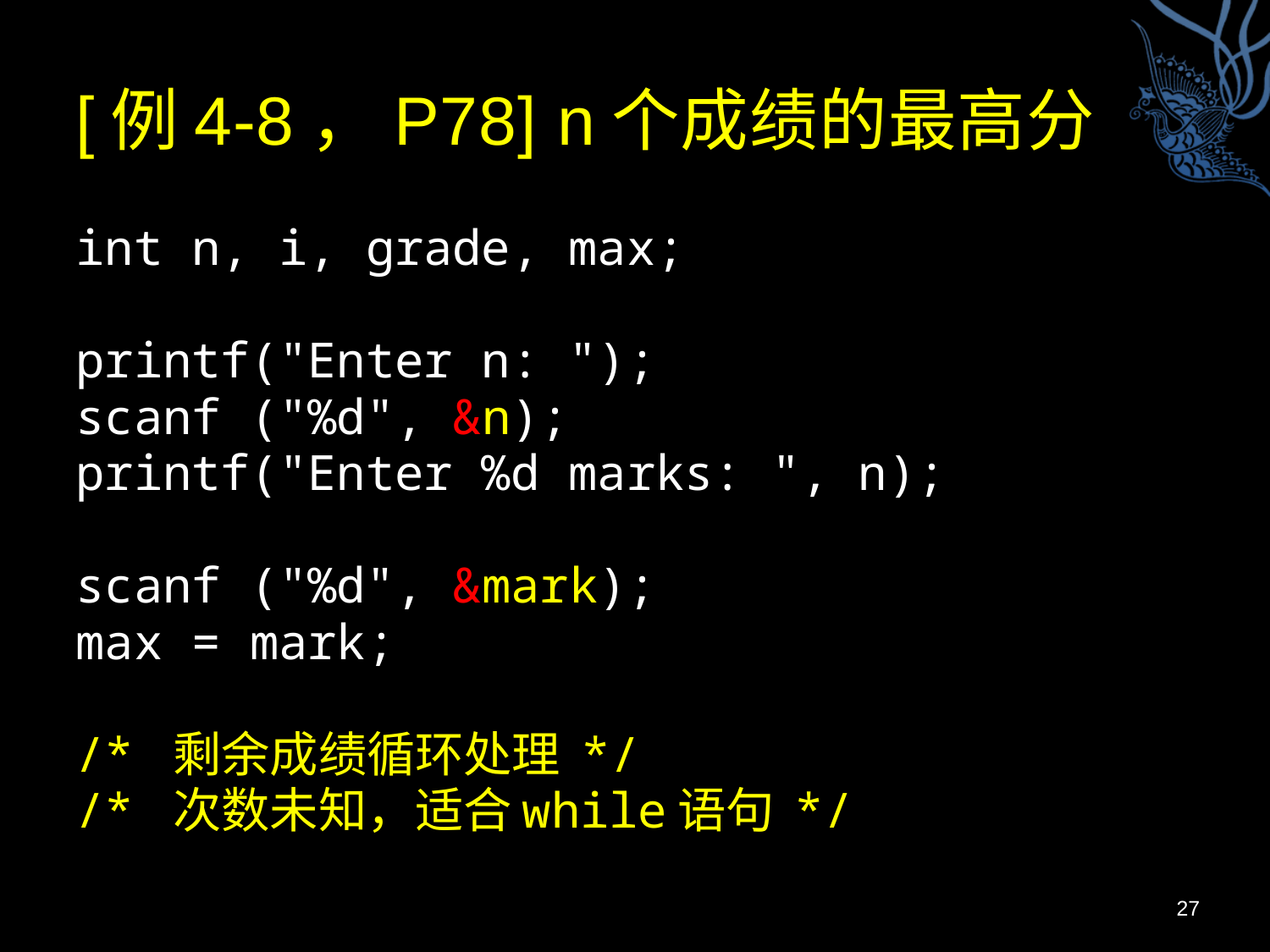

# [例4-8，P78] n个成绩的最高分
int n, i, grade, max;

printf("Enter n: ");
scanf ("%d", &n);
printf("Enter %d marks: ", n);

scanf ("%d", &mark);
max = mark;

/* 剩余成绩循环处理 */
/* 次数未知，适合while语句 */

27